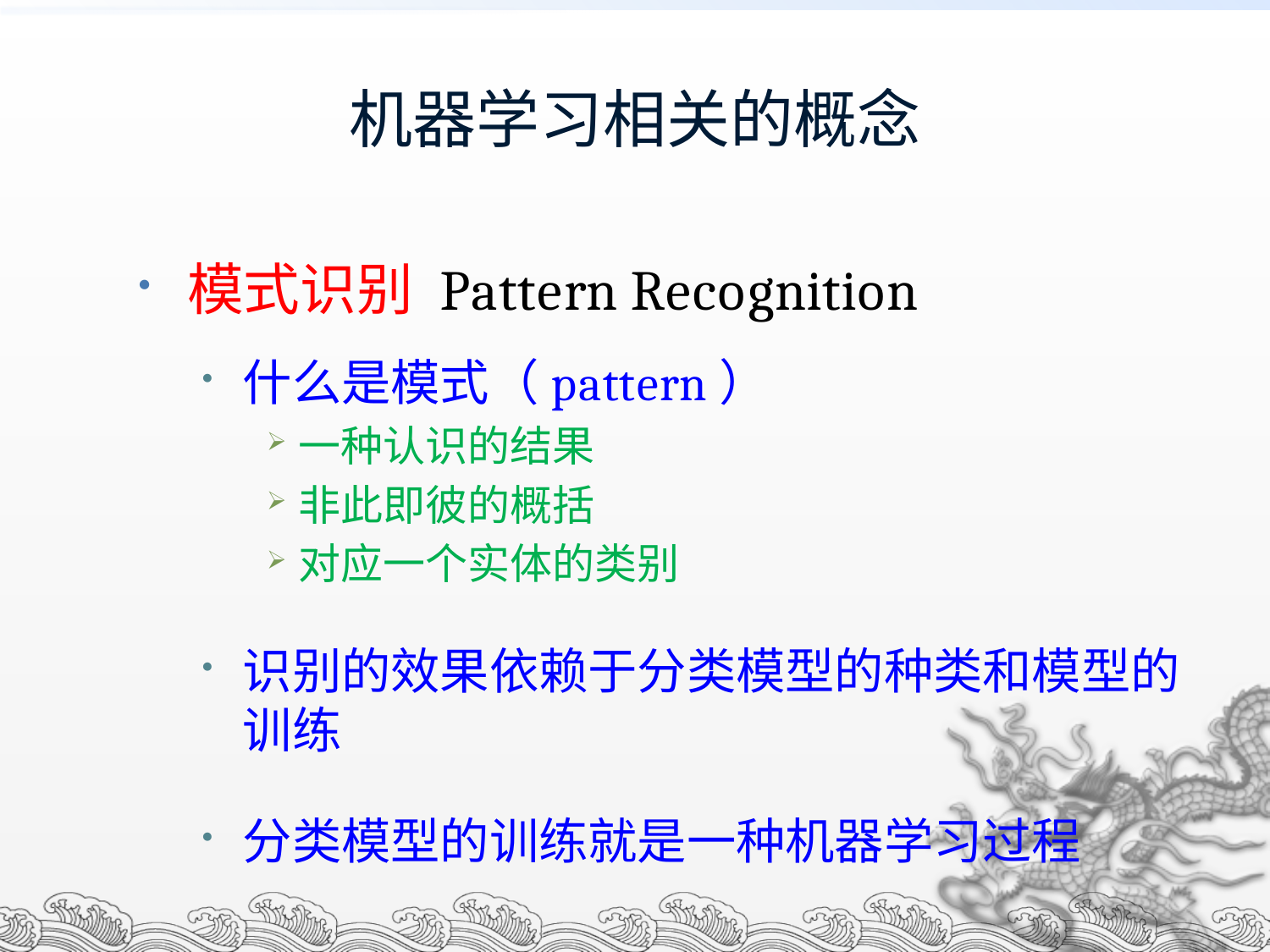

# 机器学习相关的概念
模式识别 Pattern Recognition

什么是模式（pattern）
一种认识的结果
非此即彼的概括
对应一个实体的类别

识别的效果依赖于分类模型的种类和模型的训练

分类模型的训练就是一种机器学习过程